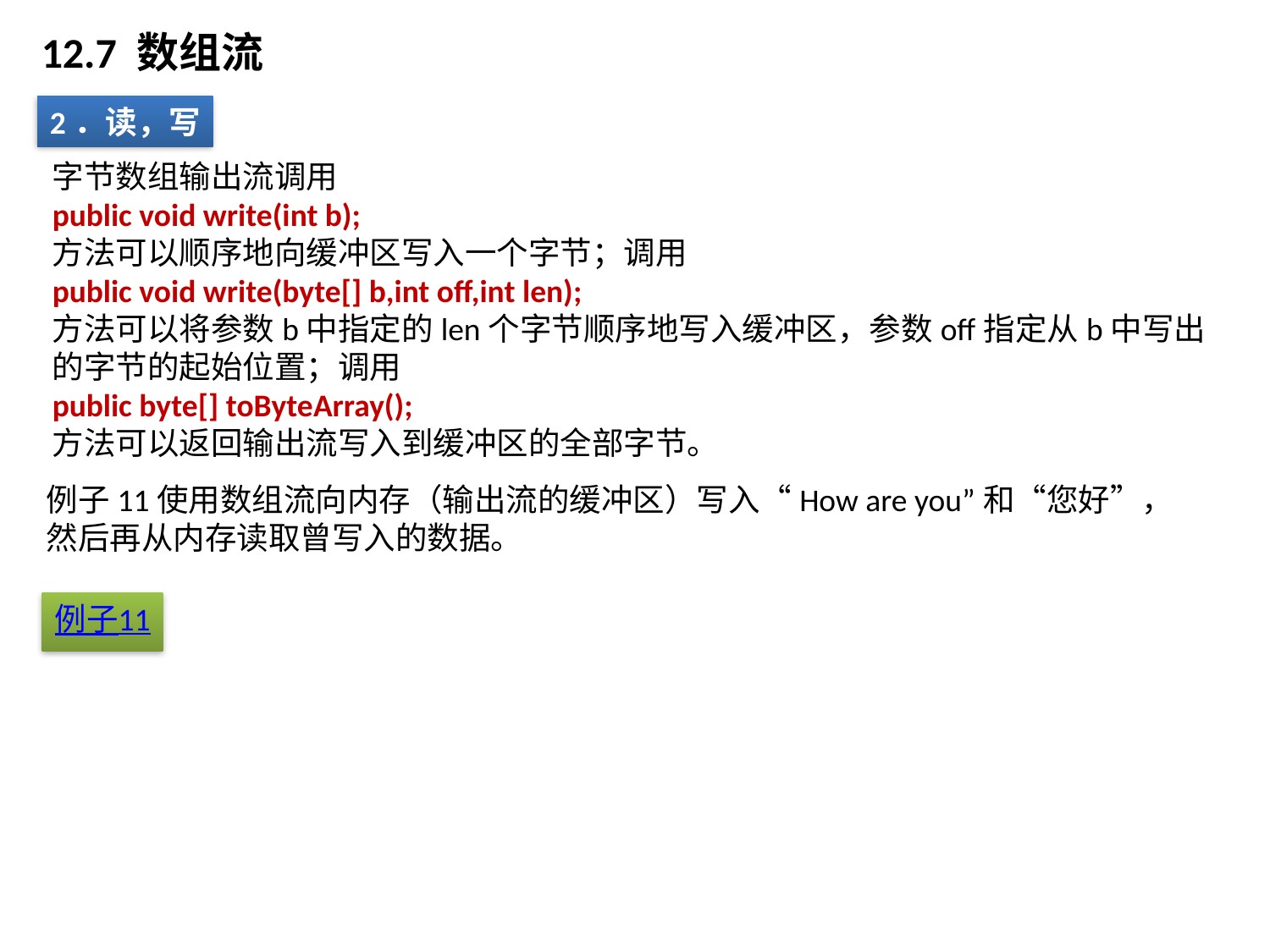

# 12.7 数组流
2．读，写
字节数组输出流调用
public void write(int b);
方法可以顺序地向缓冲区写入一个字节；调用
public void write(byte[] b,int off,int len);
方法可以将参数b中指定的len个字节顺序地写入缓冲区，参数off指定从b中写出的字节的起始位置；调用
public byte[] toByteArray();
方法可以返回输出流写入到缓冲区的全部字节。
例子11使用数组流向内存（输出流的缓冲区）写入“How are you”和“您好”，然后再从内存读取曾写入的数据。
例子11